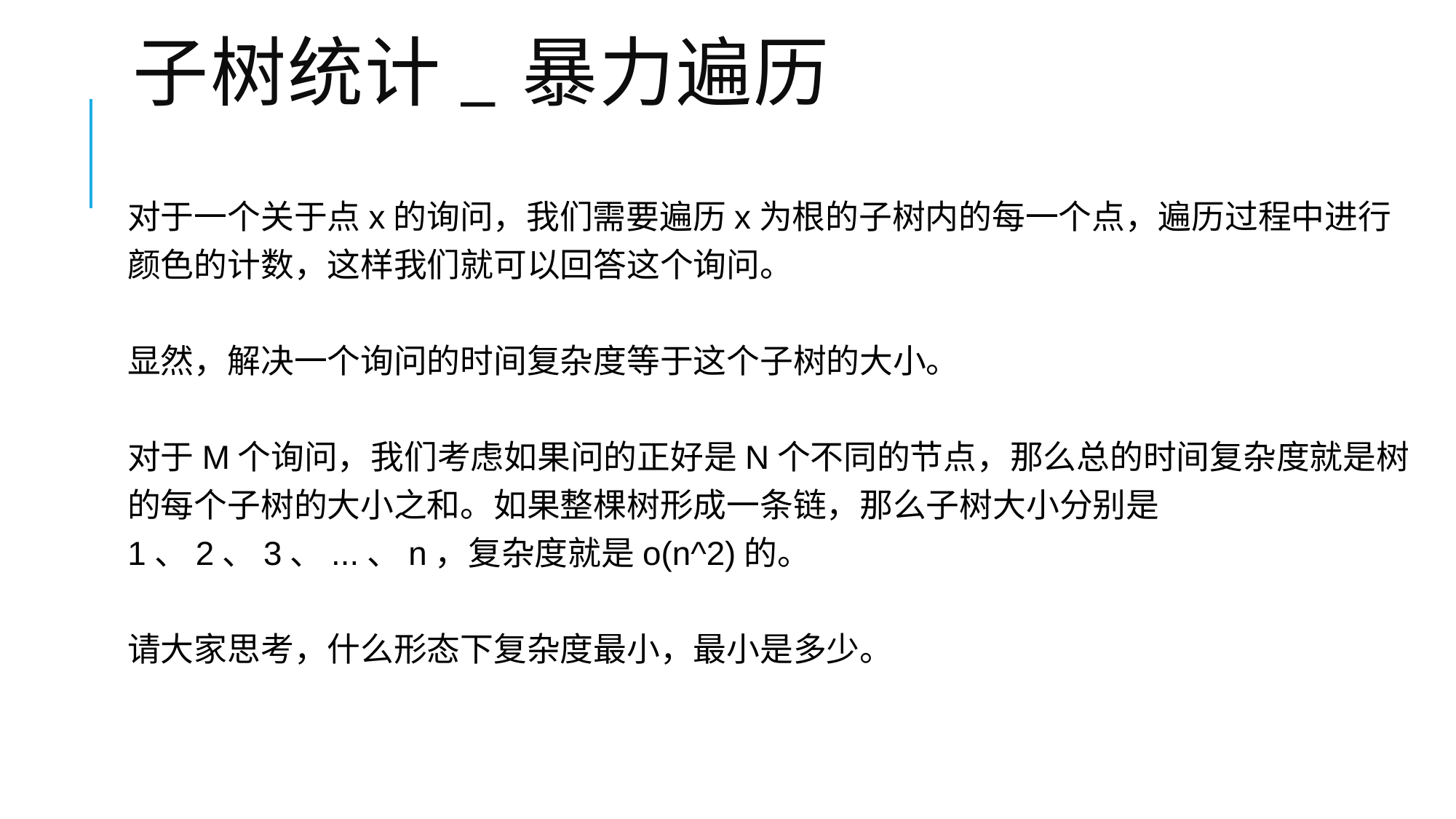

# 子树统计_暴力遍历
对于一个关于点x的询问，我们需要遍历x为根的子树内的每一个点，遍历过程中进行颜色的计数，这样我们就可以回答这个询问。

显然，解决一个询问的时间复杂度等于这个子树的大小。

对于M个询问，我们考虑如果问的正好是N个不同的节点，那么总的时间复杂度就是树的每个子树的大小之和。如果整棵树形成一条链，那么子树大小分别是1、2、3、...、n，复杂度就是o(n^2)的。

请大家思考，什么形态下复杂度最小，最小是多少。